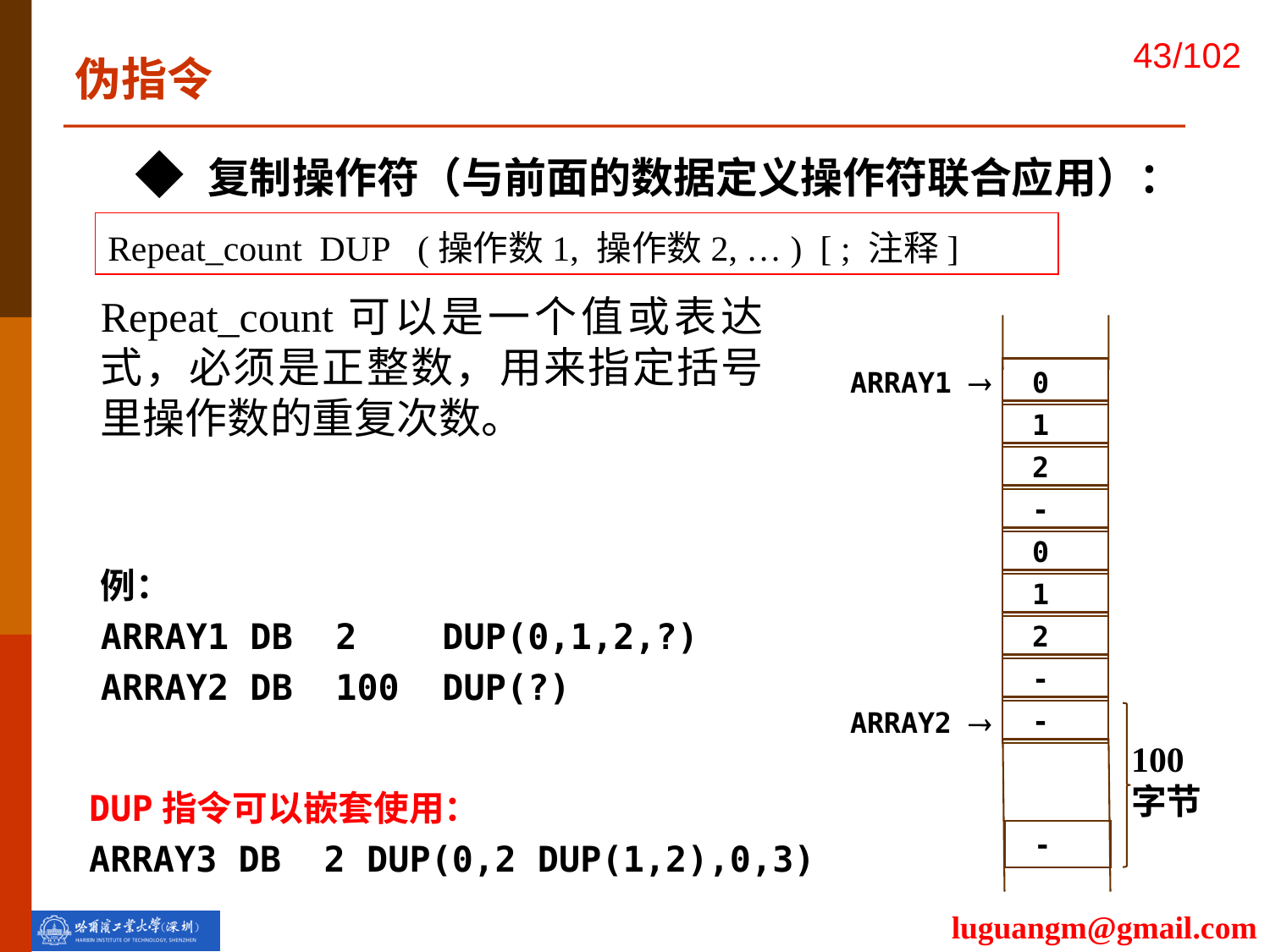

伪指令
◆ 复制操作符（与前面的数据定义操作符联合应用）：
Repeat_count  DUP   (操作数1, 操作数2, … )  [ ; 注释]
Repeat_count可以是一个值或表达式，必须是正整数，用来指定括号里操作数的重复次数。

    ARRAY1 →

 0

 1

 2

 -

 0

 1

 2

 -

 -
 -
例：
ARRAY1 DB  2    DUP(0,1,2,?)
ARRAY2 DB  100  DUP(?)
    ARRAY2 →

100
字节

DUP指令可以嵌套使用：
ARRAY3 DB  2 DUP(0,2 DUP(1,2),0,3)